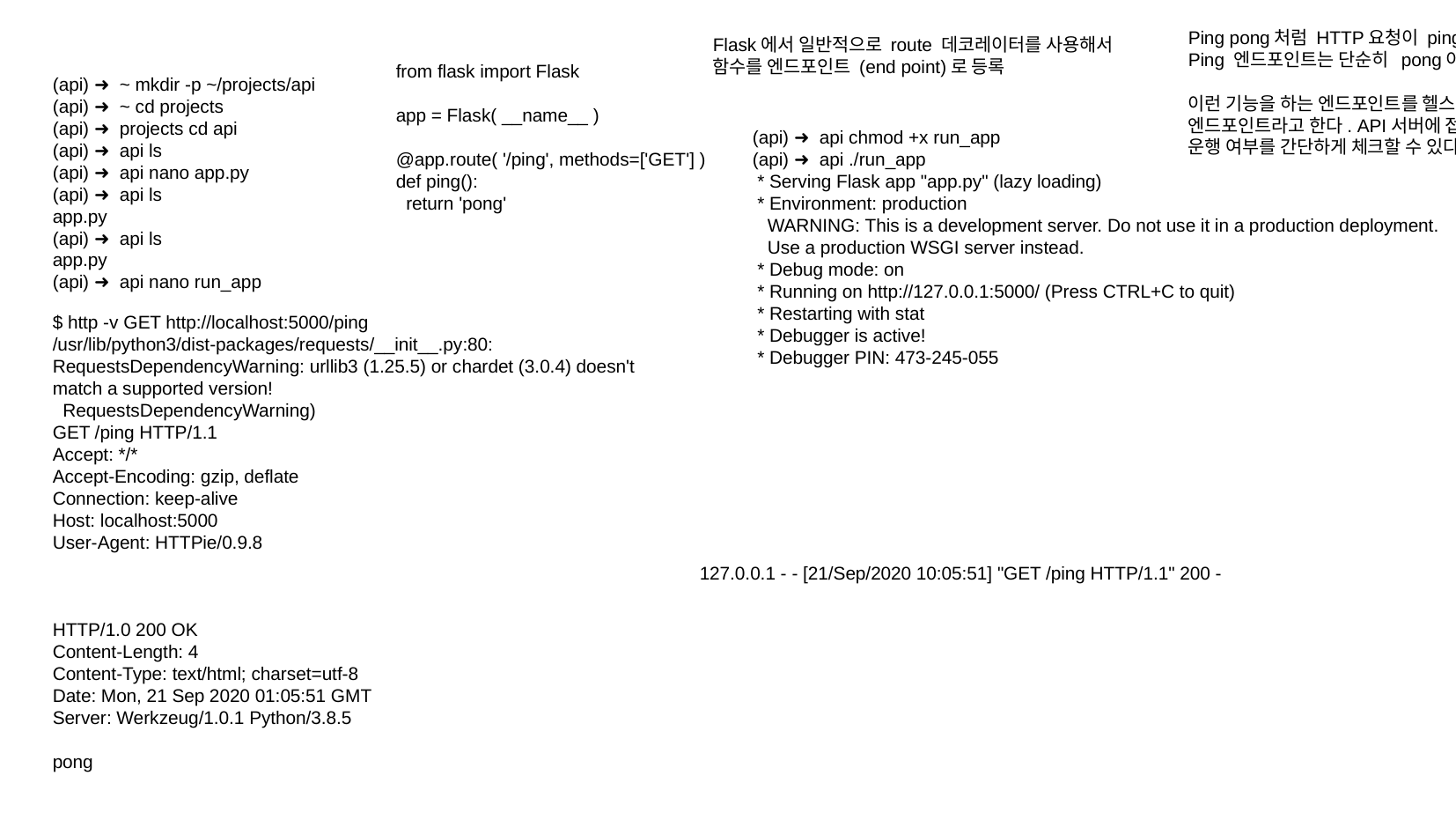

Ping pong처럼 HTTP요청이 ping일 때,
Ping 엔드포인트는 단순히  pong이라는 텍스트를 리턴한다.

이런 기능을 하는 엔드포인트를 헬스 체크 (Health check) 엔드포인트라고 한다. API서버에 접속하지 않고 해당 API의 정상 운행 여부를 간단하게 체크할 수 있다.
Flask에서 일반적으로 route 데코레이터를 사용해서 함수를 엔드포인트 (end point)로 등록
from flask import Flask

app = Flask( __name__ )

@app.route( '/ping', methods=['GET'] )
def ping():
  return 'pong'
(api) ➜  ~ mkdir -p ~/projects/api
(api) ➜  ~ cd projects
(api) ➜  projects cd api
(api) ➜  api ls
(api) ➜  api nano app.py
(api) ➜  api ls
app.py
(api) ➜  api ls
app.py
(api) ➜  api nano run_app
(api) ➜  api chmod +x run_app
(api) ➜  api ./run_app
 * Serving Flask app "app.py" (lazy loading)
 * Environment: production
   WARNING: This is a development server. Do not use it in a production deployment.
   Use a production WSGI server instead.
 * Debug mode: on
 * Running on http://127.0.0.1:5000/ (Press CTRL+C to quit)
 * Restarting with stat
 * Debugger is active!
 * Debugger PIN: 473-245-055
$ http -v GET http://localhost:5000/ping
/usr/lib/python3/dist-packages/requests/__init__.py:80: RequestsDependencyWarning: urllib3 (1.25.5) or chardet (3.0.4) doesn't match a supported version!
  RequestsDependencyWarning)
GET /ping HTTP/1.1
Accept: */*
Accept-Encoding: gzip, deflate
Connection: keep-alive
Host: localhost:5000
User-Agent: HTTPie/0.9.8

HTTP/1.0 200 OK
Content-Length: 4
Content-Type: text/html; charset=utf-8
Date: Mon, 21 Sep 2020 01:05:51 GMT
Server: Werkzeug/1.0.1 Python/3.8.5

pong

127.0.0.1 - - [21/Sep/2020 10:05:51] "GET /ping HTTP/1.1" 200 -